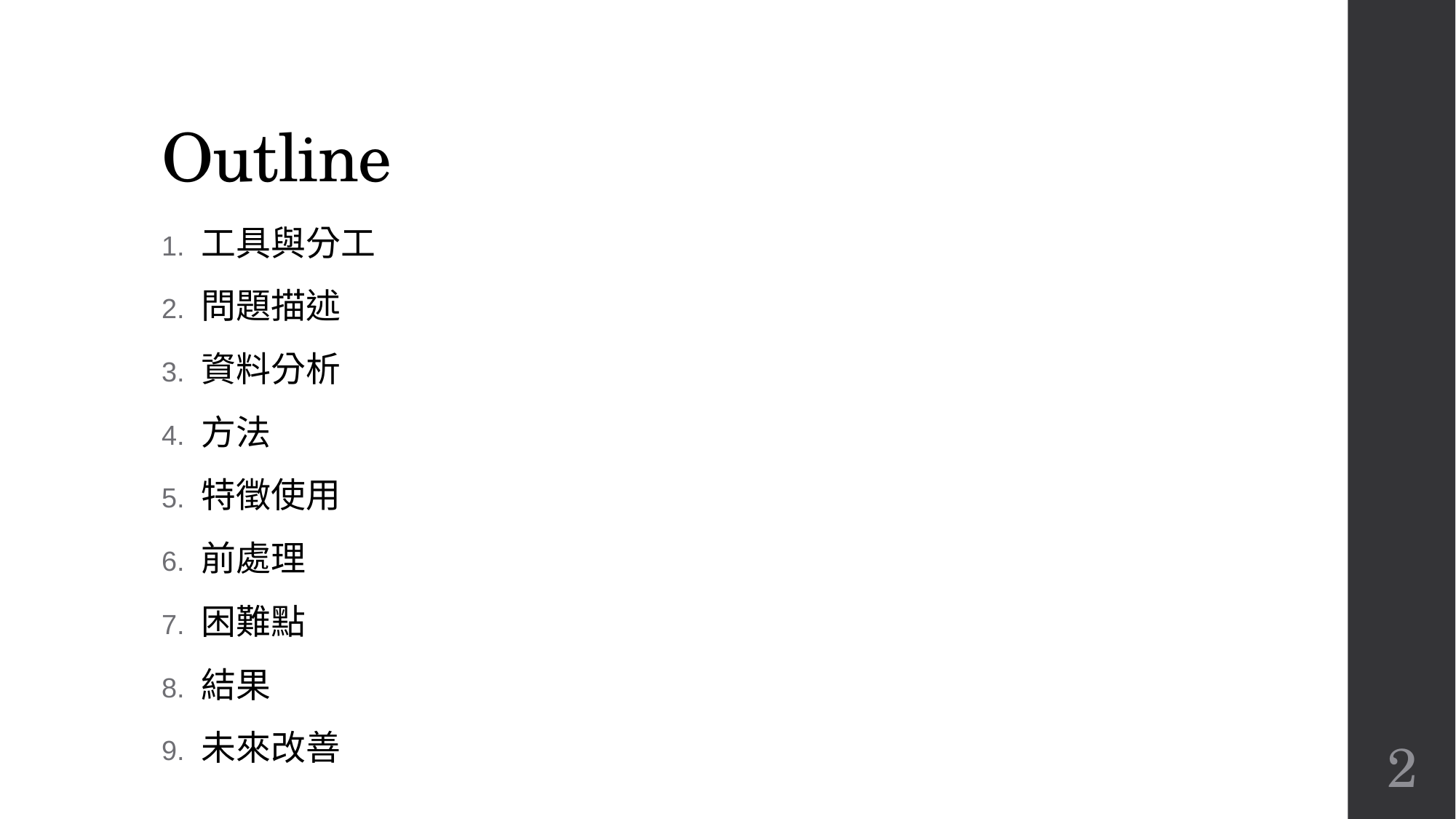

# Outline
工具與分工
問題描述
資料分析
方法
特徵使用
前處理
困難點
結果
未來改善
2